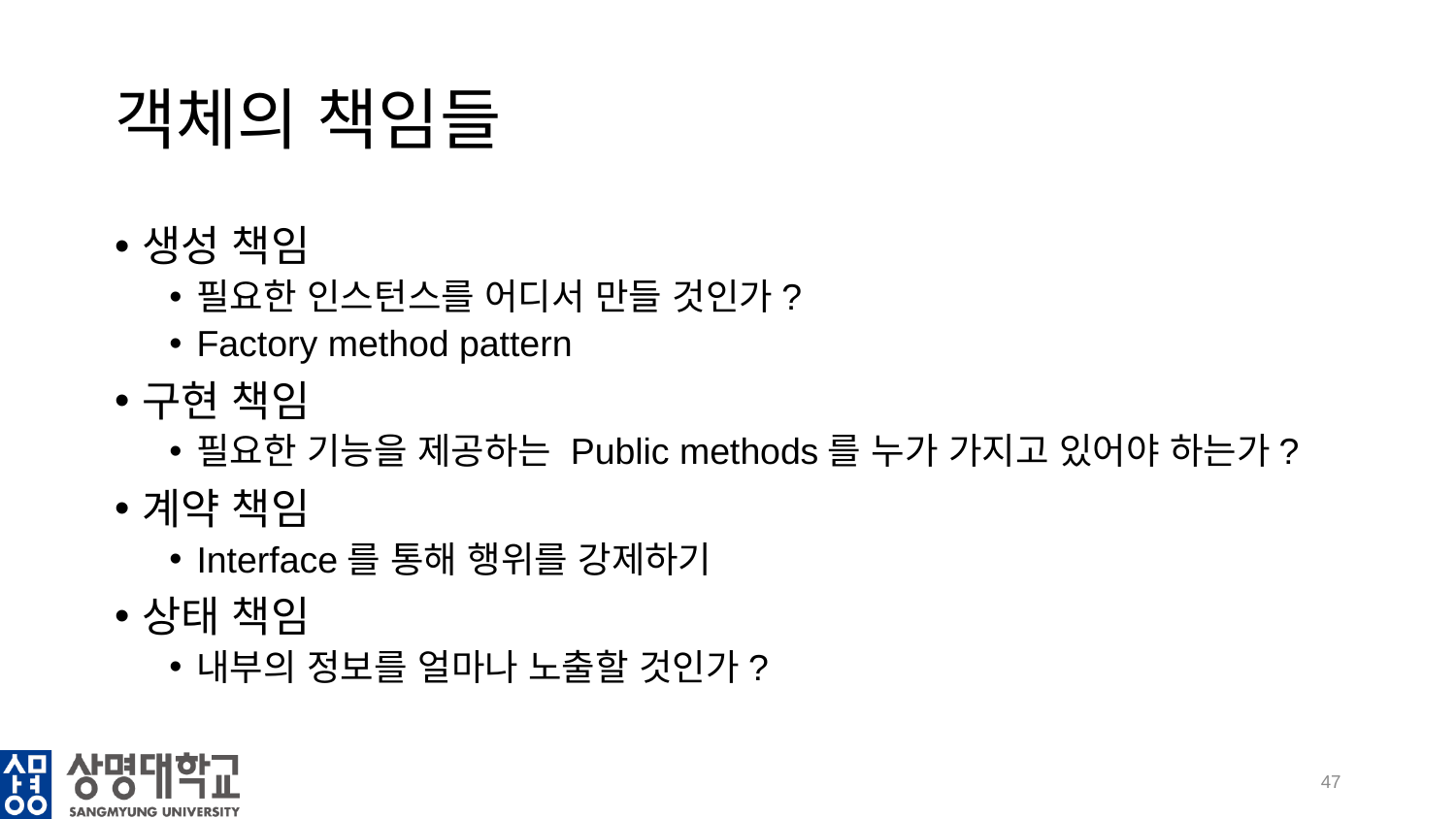

# 객체의 책임들
생성 책임
필요한 인스턴스를 어디서 만들 것인가?
Factory method pattern
구현 책임
필요한 기능을 제공하는 Public methods를 누가 가지고 있어야 하는가?
계약 책임
Interface를 통해 행위를 강제하기
상태 책임
내부의 정보를 얼마나 노출할 것인가?
47